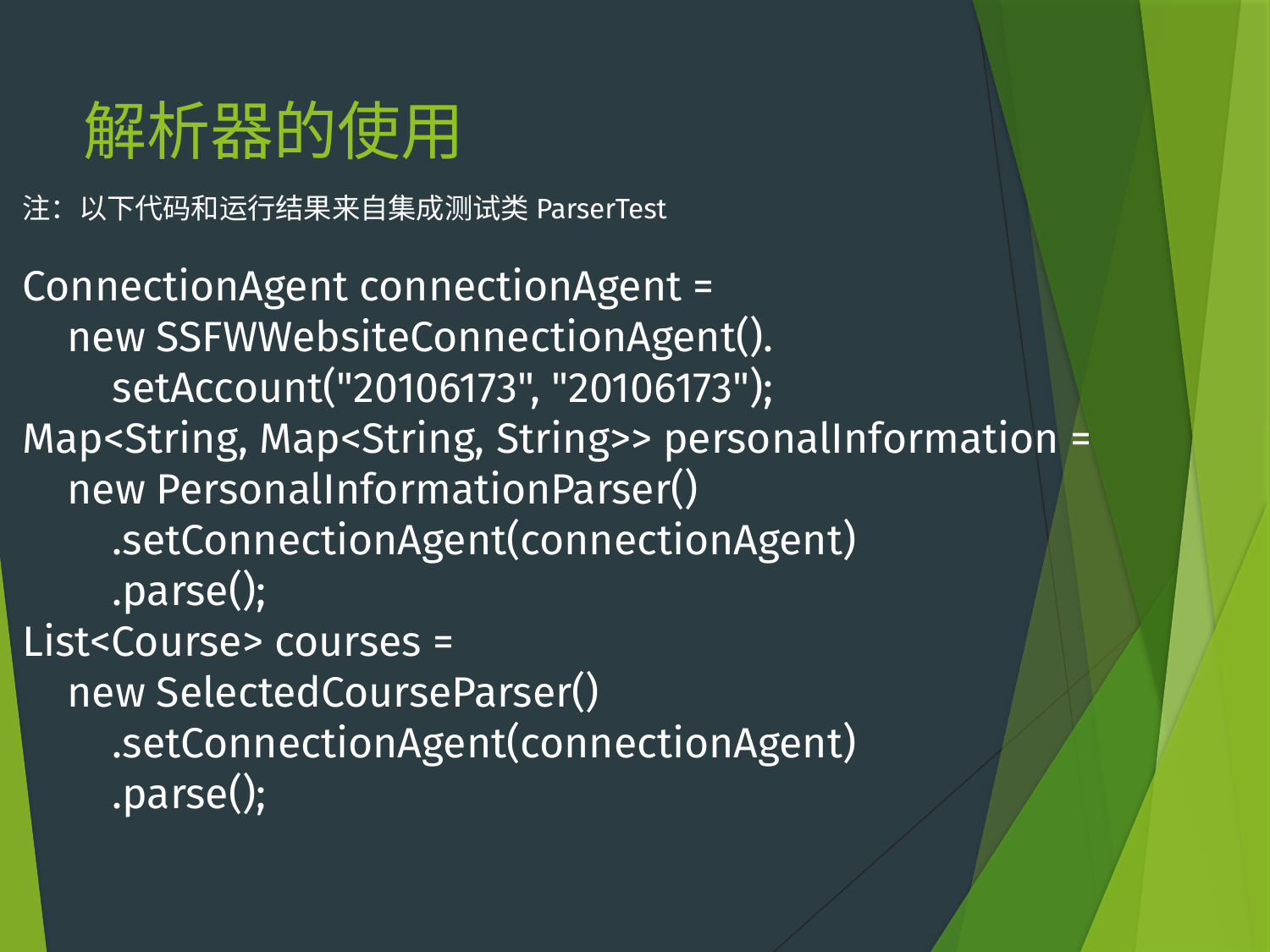

# 解析器的使用
注：以下代码和运行结果来自集成测试类ParserTest

ConnectionAgent connectionAgent =
    new SSFWWebsiteConnectionAgent().
        setAccount("20106173", "20106173");
Map<String, Map<String, String>> personalInformation =
    new PersonalInformationParser()
        .setConnectionAgent(connectionAgent)
        .parse();
List<Course> courses =
    new SelectedCourseParser()
        .setConnectionAgent(connectionAgent)
        .parse();